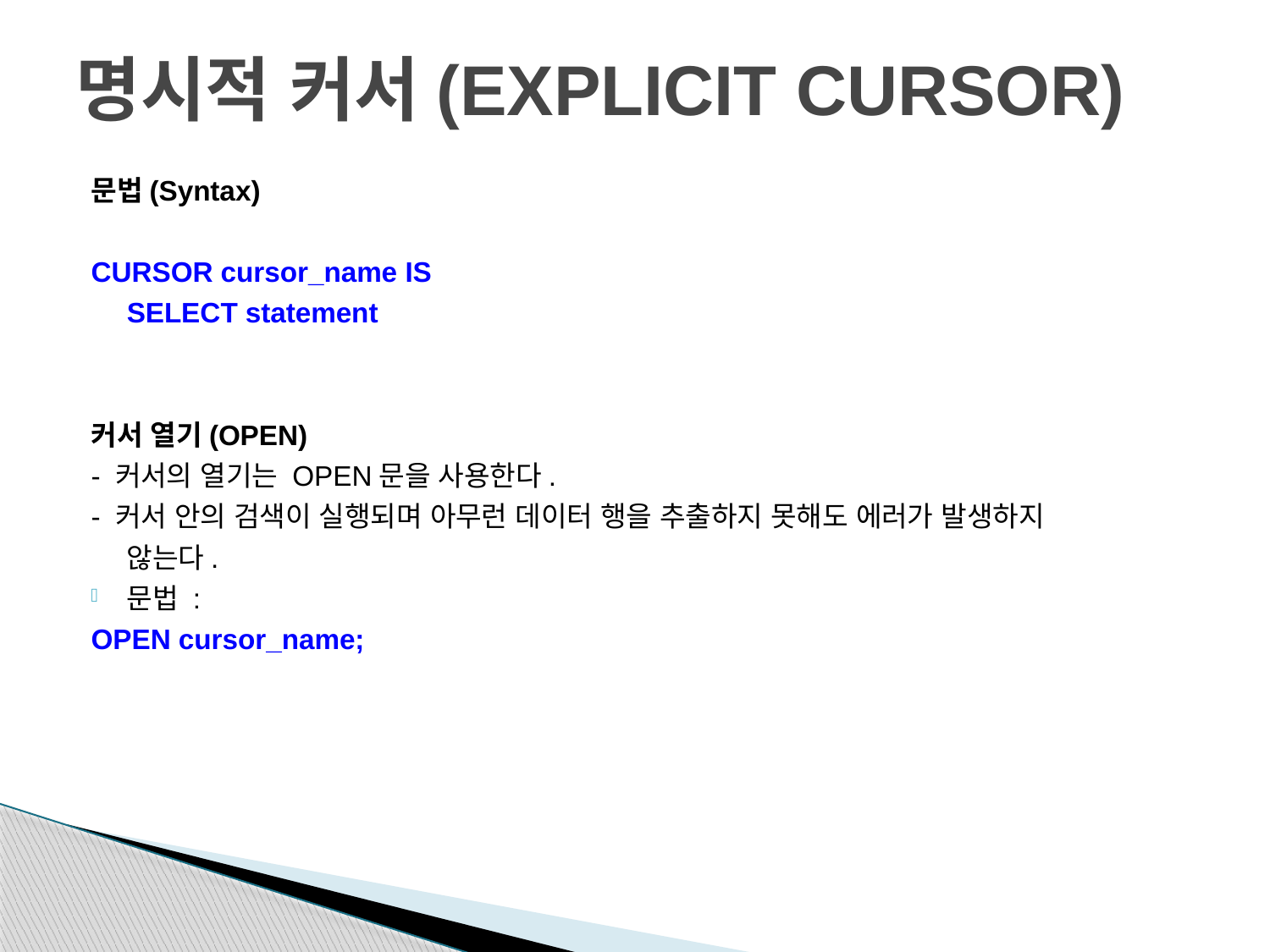

# 명시적 커서(EXPLICIT CURSOR)
문법(Syntax)

CURSOR cursor_name IS
	SELECT statement

커서 열기(OPEN)
- 커서의 열기는 OPEN문을 사용한다.
- 커서 안의 검색이 실행되며 아무런 데이터 행을 추출하지 못해도 에러가 발생하지
	않는다.
문법 :
OPEN cursor_name;